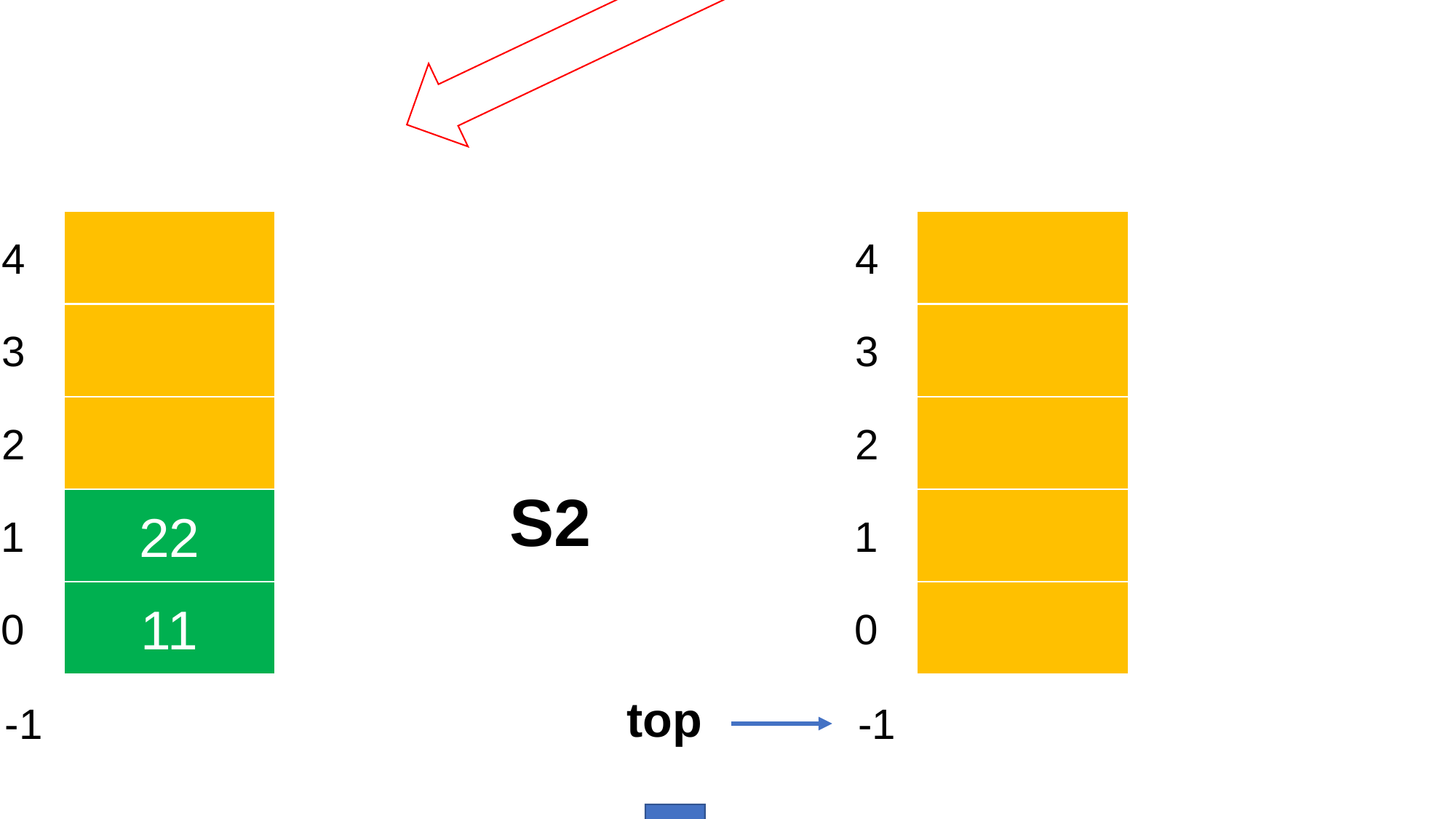

入队：如果栈 S1 未满，则直接压入栈 S1 中
ele=33

4
4

3
3

2
2
S1
S2
22

top
1
1
11

0
0
top
-1
-1

4
4

3
3
33

top
2
2
S1
S2
22

1
1
11

0
0
top
-1
-1